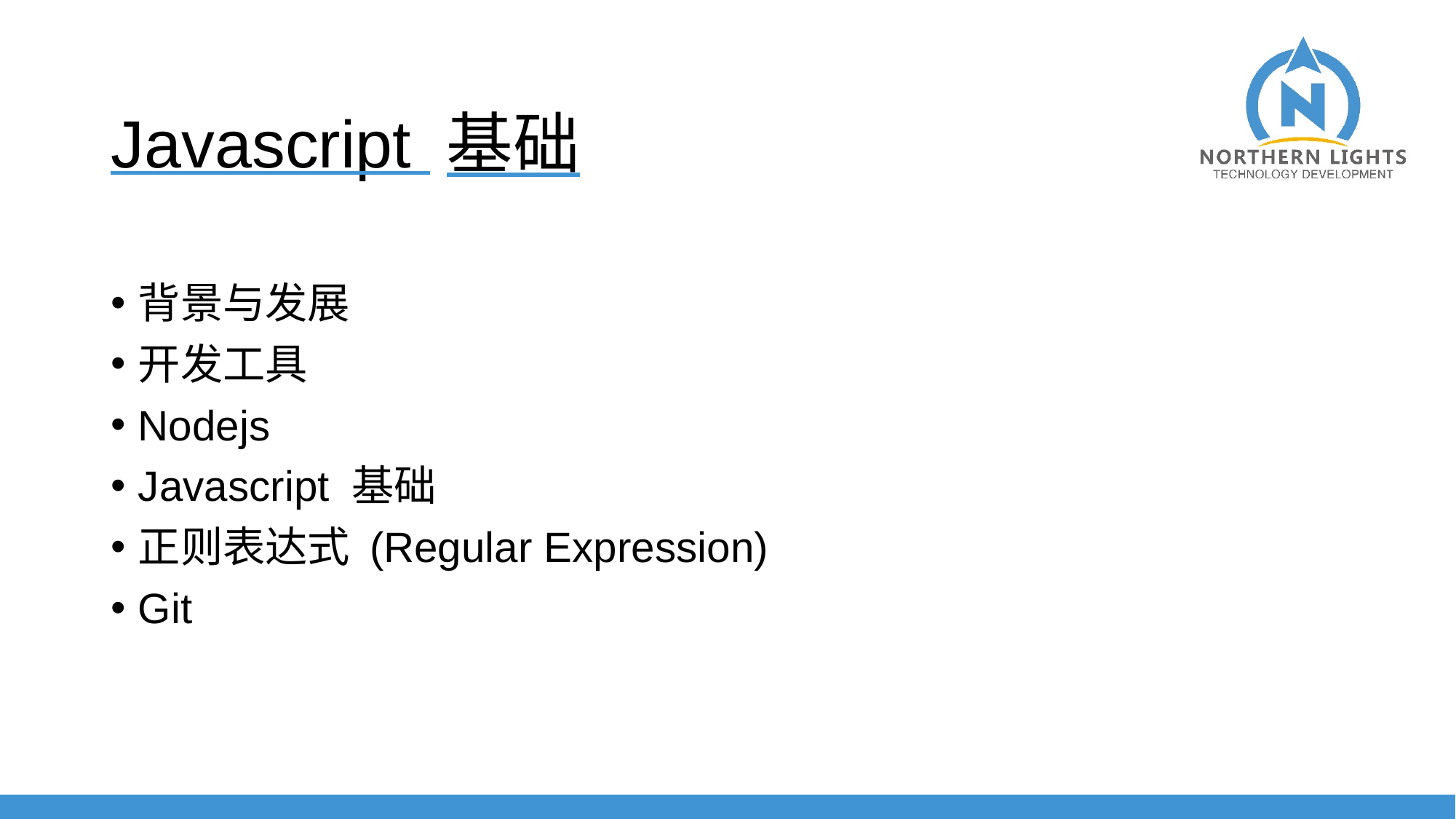

# Javascript 基础
背景与发展
开发工具
Nodejs
Javascript 基础
正则表达式 (Regular Expression)
Git